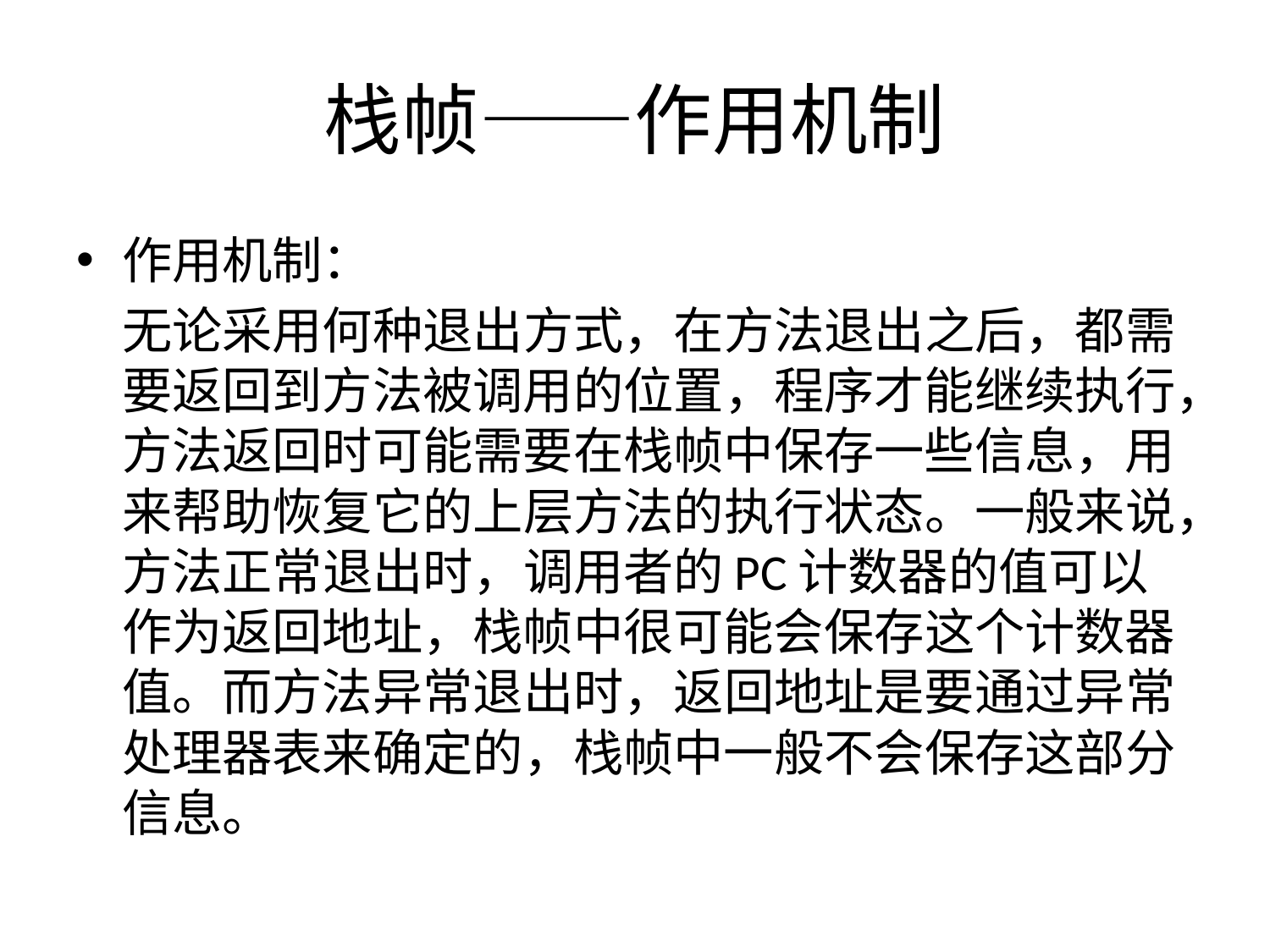

# 栈帧——作用机制
作用机制：
	无论采用何种退出方式，在方法退出之后，都需要返回到方法被调用的位置，程序才能继续执行，方法返回时可能需要在栈帧中保存一些信息，用来帮助恢复它的上层方法的执行状态。一般来说，方法正常退出时，调用者的PC计数器的值可以作为返回地址，栈帧中很可能会保存这个计数器值。而方法异常退出时，返回地址是要通过异常处理器表来确定的，栈帧中一般不会保存这部分信息。